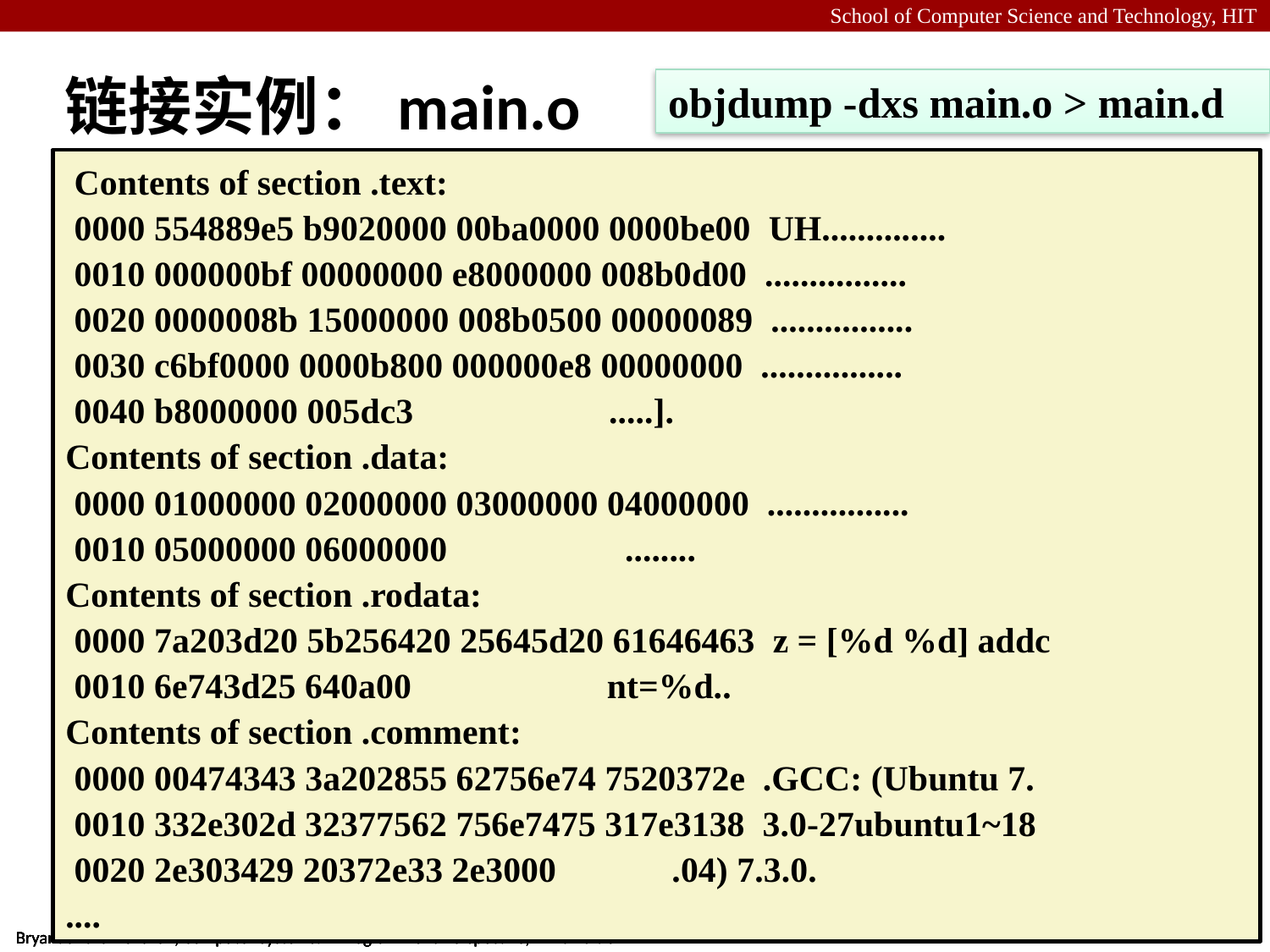

# 链接实例：main.o
objdump -dxs main.o > main.d
 Contents of section .text:
 0000 554889e5 b9020000 00ba0000 0000be00  UH..............
 0010 000000bf 00000000 e8000000 008b0d00  ................
 0020 0000008b 15000000 008b0500 00000089  ................
 0030 c6bf0000 0000b800 000000e8 00000000  ................
 0040 b8000000 005dc3                      .....].
Contents of section .data:
 0000 01000000 02000000 03000000 04000000  ................
 0010 05000000 06000000                    ........
Contents of section .rodata:
 0000 7a203d20 5b256420 25645d20 61646463  z = [%d %d] addc
 0010 6e743d25 640a00                      nt=%d..
Contents of section .comment:
 0000 00474343 3a202855 62756e74 7520372e  .GCC: (Ubuntu 7.
 0010 332e302d 32377562 756e7475 317e3138  3.0-27ubuntu1~18
 0020 2e303429 20372e33 2e3000             .04) 7.3.0.
....